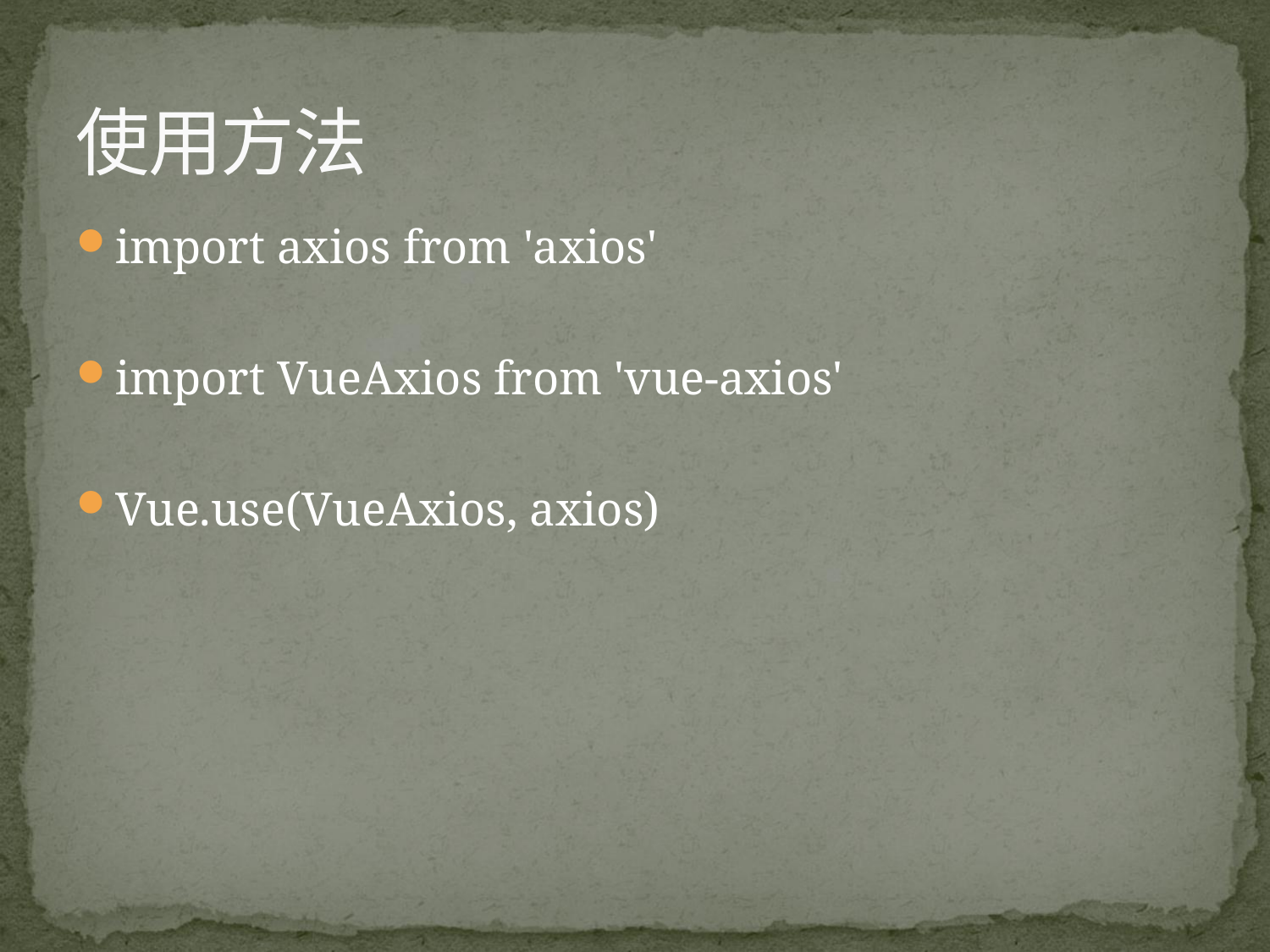

# 使用方法
import axios from 'axios'

import VueAxios from 'vue-axios'

Vue.use(VueAxios, axios)